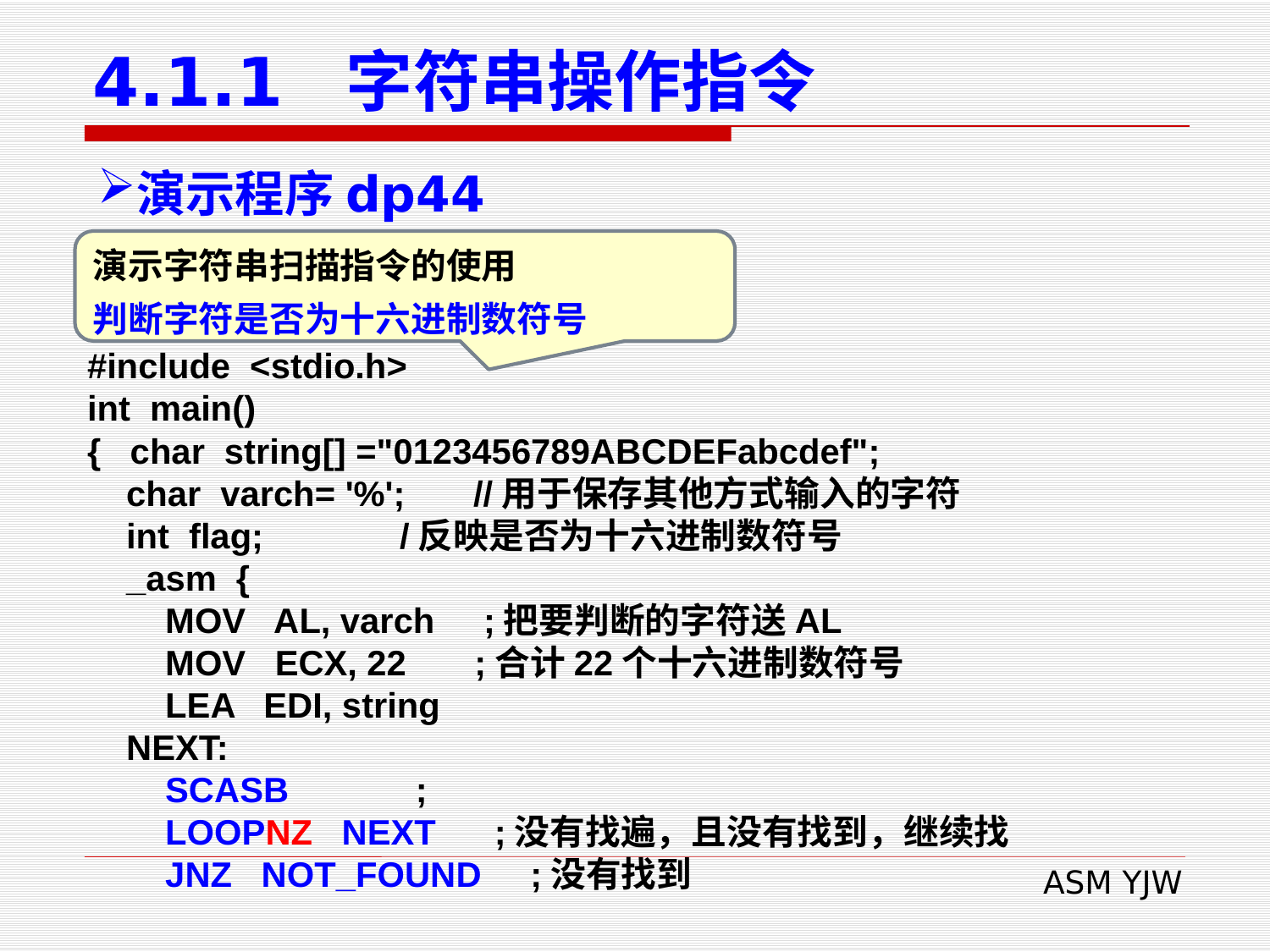

# 4.1.1  字符串操作指令
演示程序dp44
演示字符串扫描指令的使用
判断字符是否为十六进制数符号
#include  <stdio.h>
int  main()
{   char  string[] ="0123456789ABCDEFabcdef";
    char  varch= '%';       //用于保存其他方式输入的字符
    int  flag;              /反映是否为十六进制数符号
    _asm  {
        MOV   AL, varch     ;把要判断的字符送AL
        MOV   ECX, 22       ;合计22个十六进制数符号
        LEA   EDI, string
    NEXT:
        SCASB             ;
        LOOPNZ   NEXT      ;没有找遍，且没有找到，继续找
        JNZ   NOT_FOUND     ;没有找到